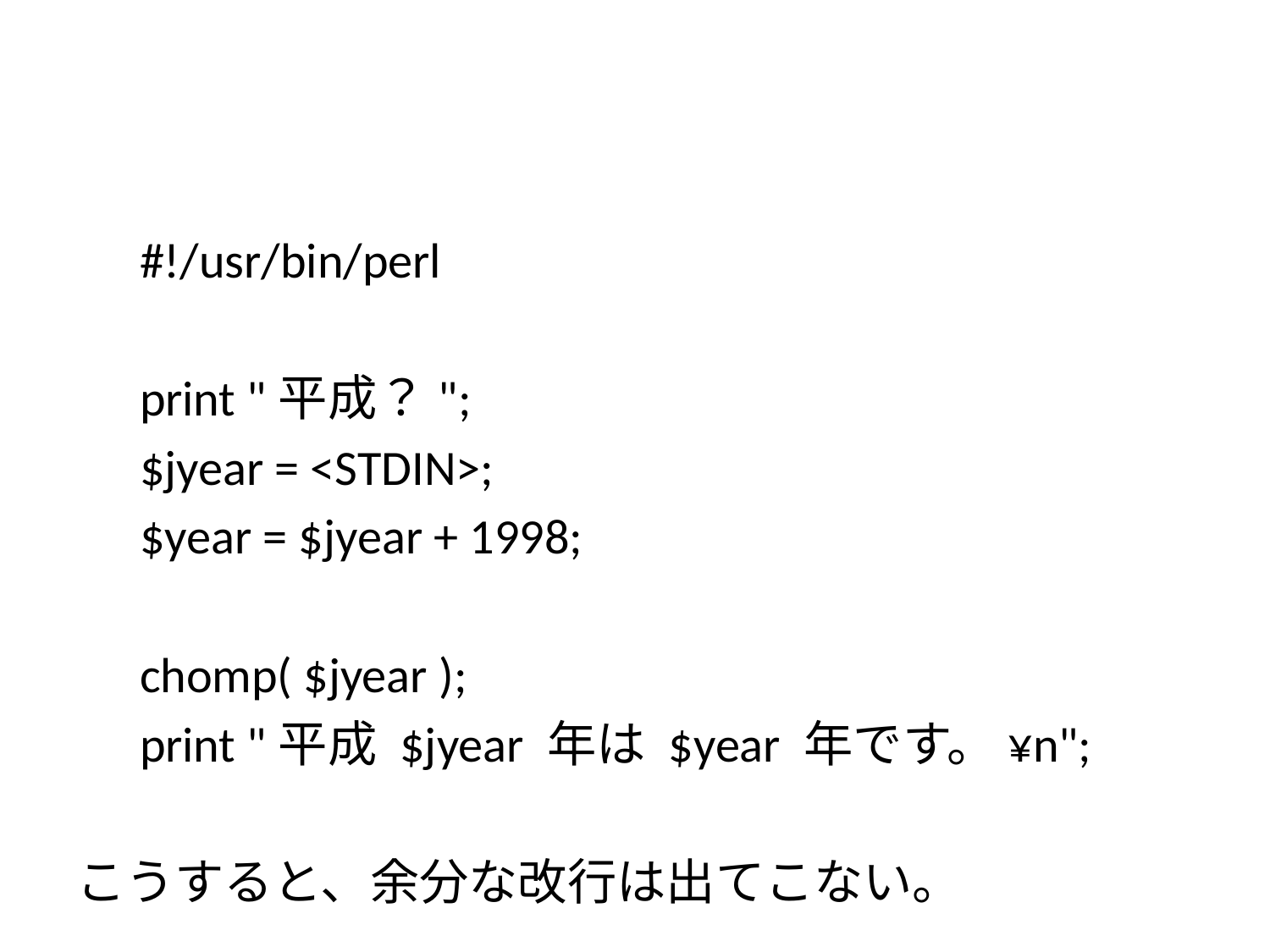

#
#!/usr/bin/perl

print "平成？";
$jyear = <STDIN>;
$year = $jyear + 1998;

chomp( $jyear );
print "平成 $jyear 年は $year 年です。¥n";

こうすると、余分な改行は出てこない。